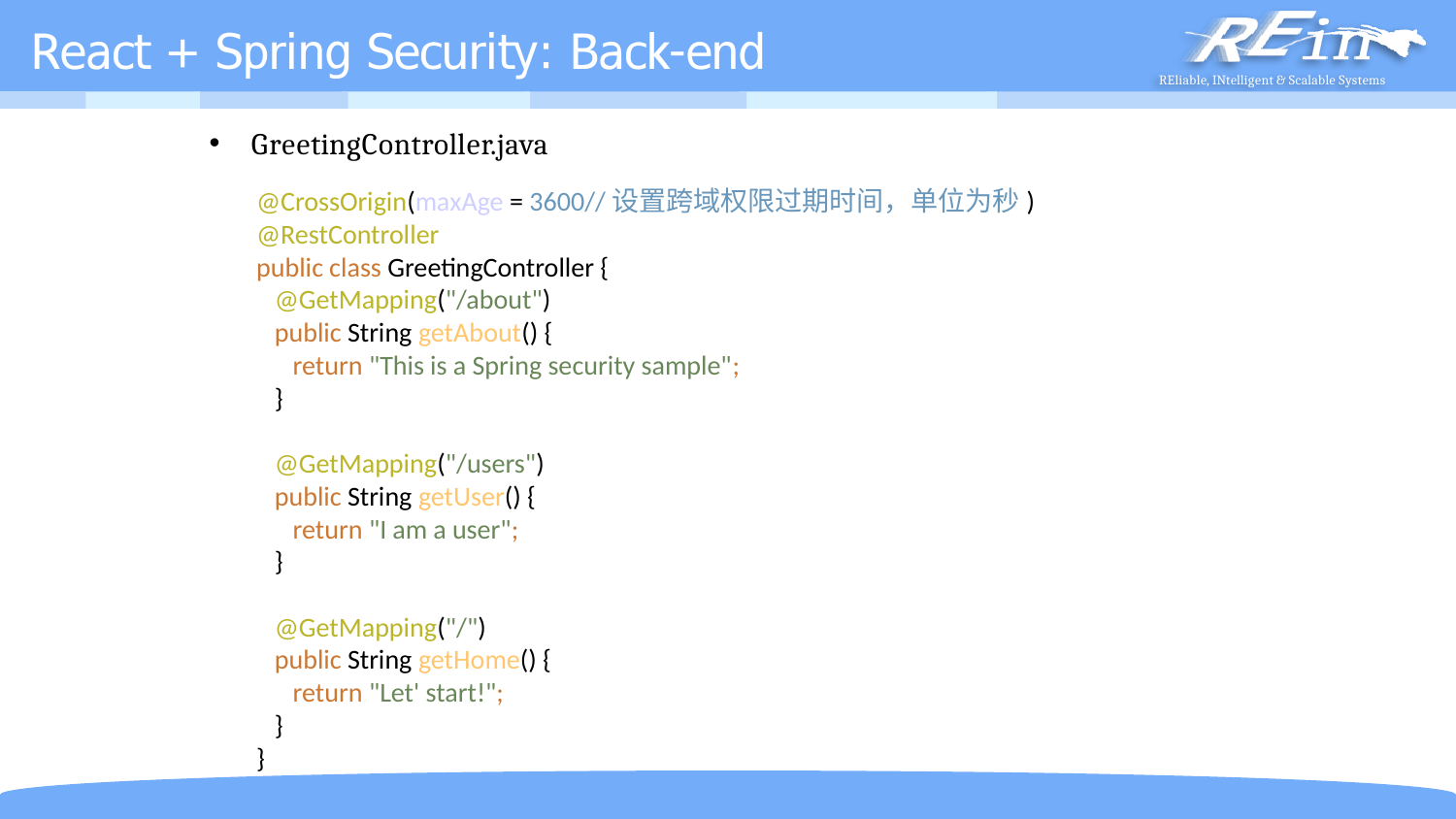

# React + Spring Security: Back-end
GreetingController.java
@CrossOrigin(maxAge = 3600//设置跨域权限过期时间，单位为秒)
@RestController
public class GreetingController {
   @GetMapping("/about")
   public String getAbout() {
      return "This is a Spring security sample";
   }
   @GetMapping("/users")
   public String getUser() {
      return "I am a user";
   }
   @GetMapping("/")
   public String getHome() {
      return "Let' start!";
   }
}
14